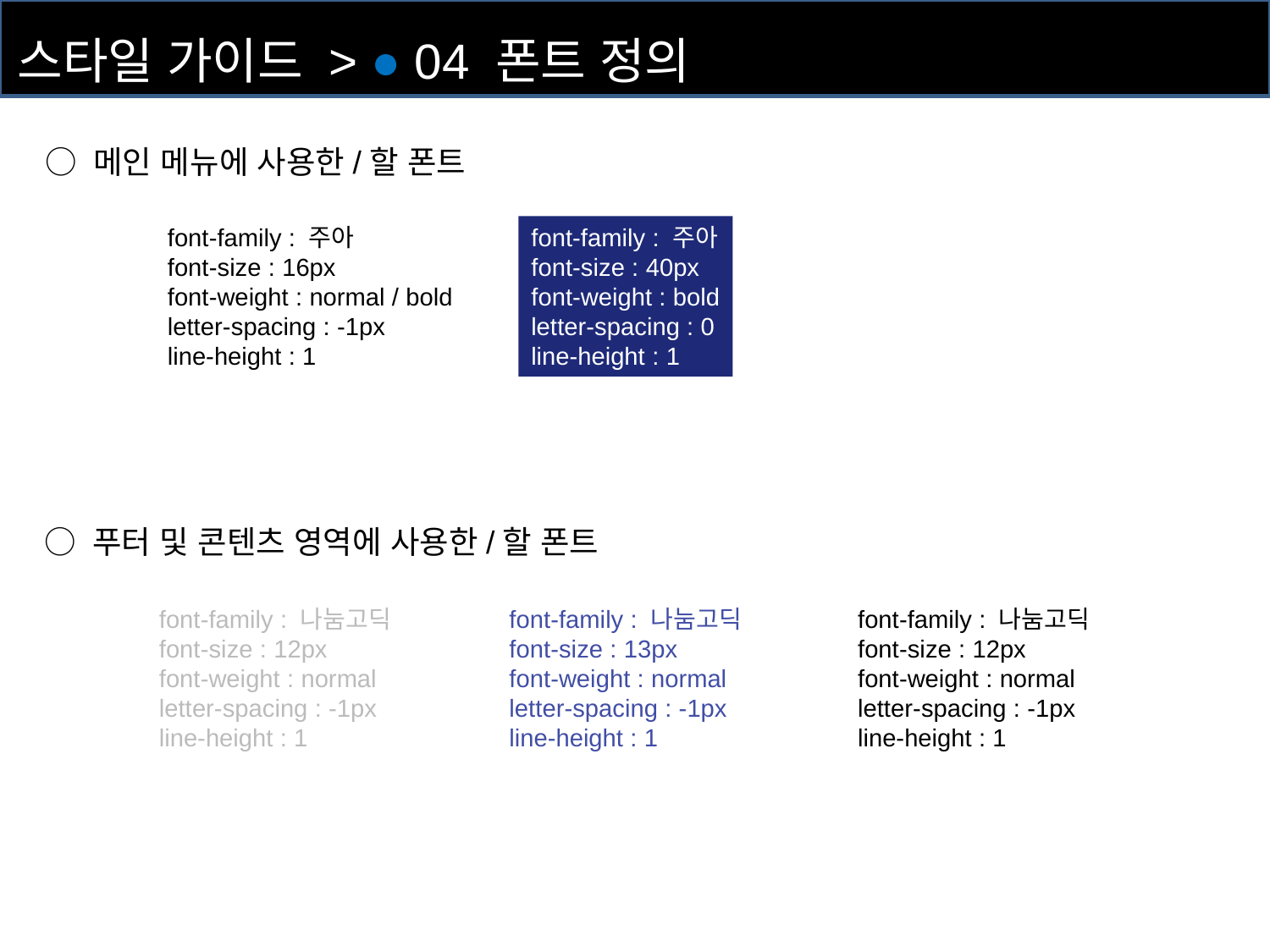

스타일 가이드 > ● 04 폰트 정의
○ 메인 메뉴에 사용한/할 폰트
font-family : 주아
font-size : 16px
font-weight : normal / bold
letter-spacing : -1px
line-height : 1
font-family : 주아
font-size : 40px
font-weight : bold
letter-spacing : 0
line-height : 1
○ 푸터 및 콘텐츠 영역에 사용한/할 폰트
font-family : 나눔고딕
font-size : 12px
font-weight : normal
letter-spacing : -1px
line-height : 1
font-family : 나눔고딕
font-size : 13px
font-weight : normal
letter-spacing : -1px
line-height : 1
font-family : 나눔고딕
font-size : 12px
font-weight : normal
letter-spacing : -1px
line-height : 1